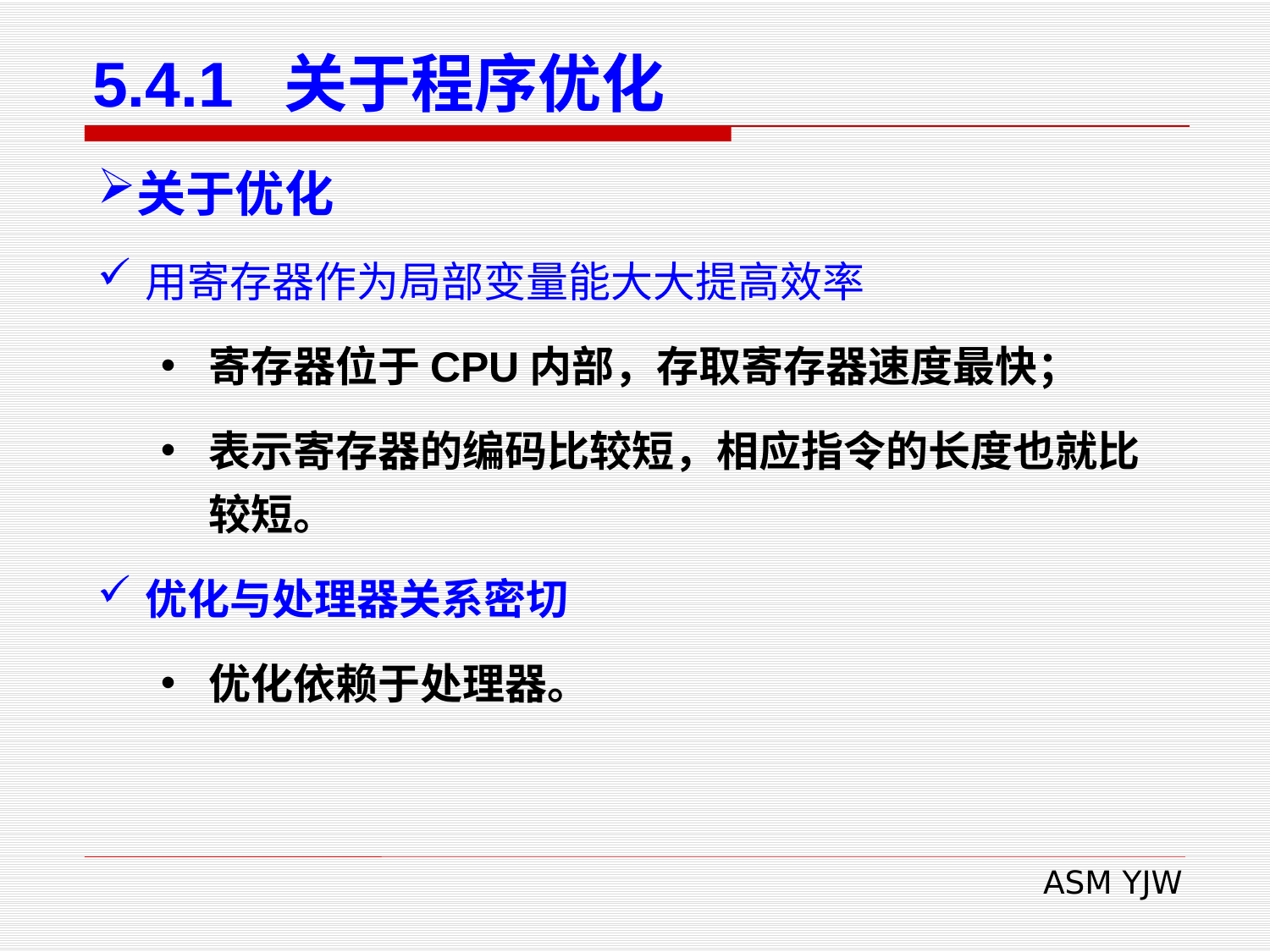

# 5.4.1  关于程序优化
关于优化
用寄存器作为局部变量能大大提高效率
寄存器位于CPU内部，存取寄存器速度最快；
表示寄存器的编码比较短，相应指令的长度也就比较短。
优化与处理器关系密切
优化依赖于处理器。